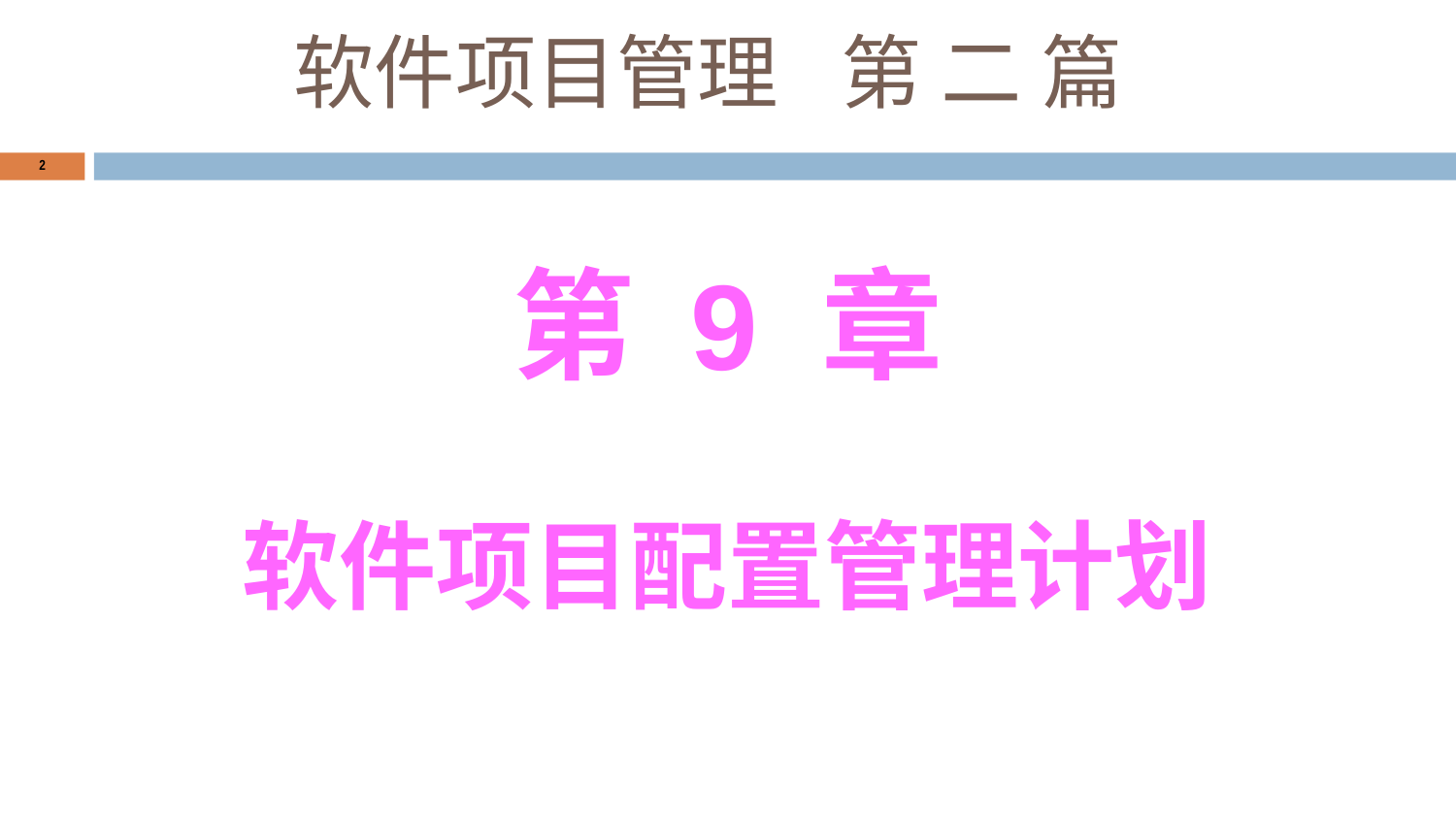

软件项目管理	第二篇

第 9 章
2
软件项目配置管理计划